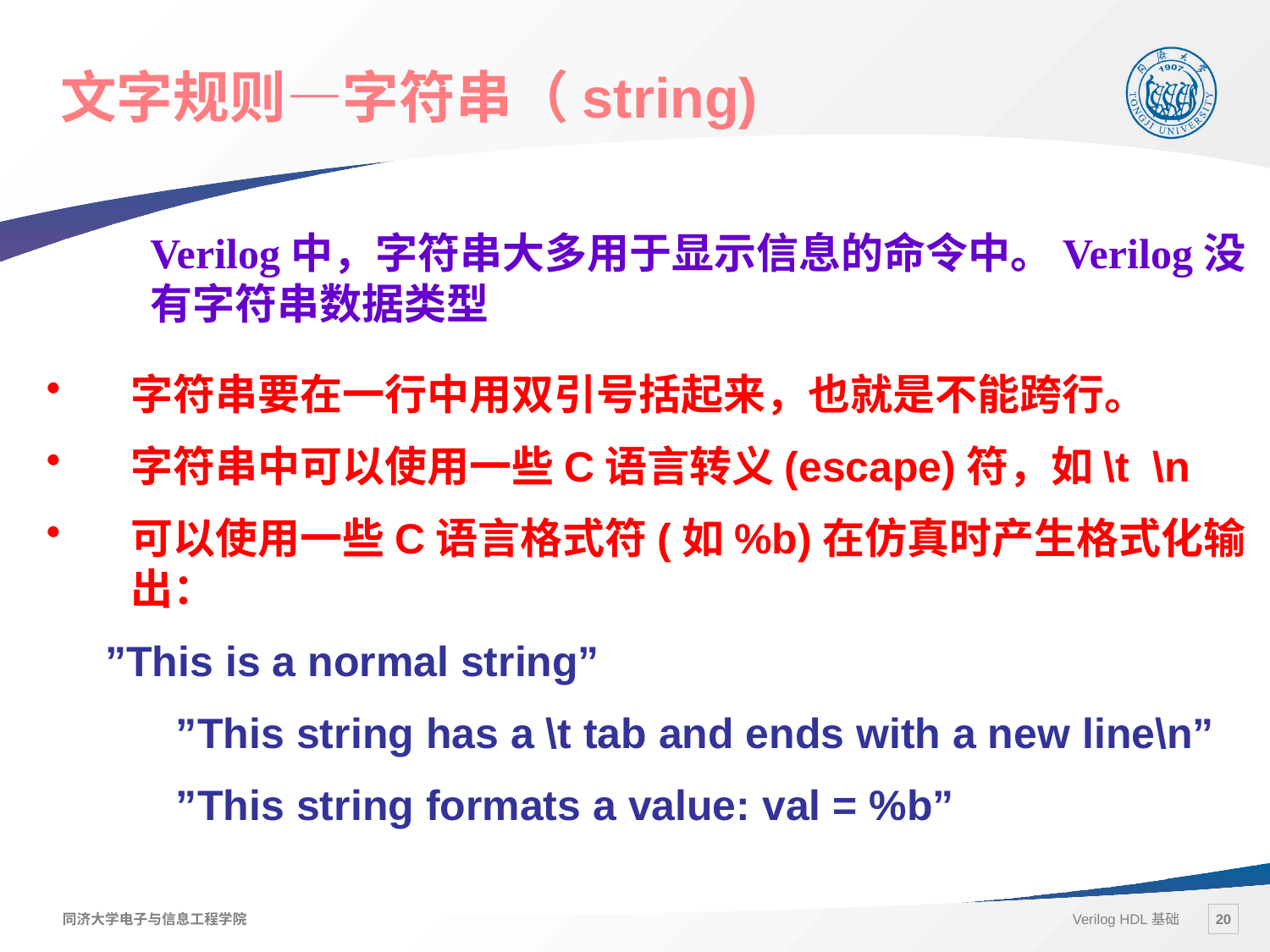

# 文字规则—字符串（string)
Verilog中，字符串大多用于显示信息的命令中。Verilog没有字符串数据类型
字符串要在一行中用双引号括起来，也就是不能跨行。
字符串中可以使用一些C语言转义(escape)符，如\t  \n
可以使用一些C语言格式符(如%b)在仿真时产生格式化输出：
     ”This is a normal string”
           ”This string has a \t tab and ends with a new line\n”
           ”This string formats a value: val = %b”